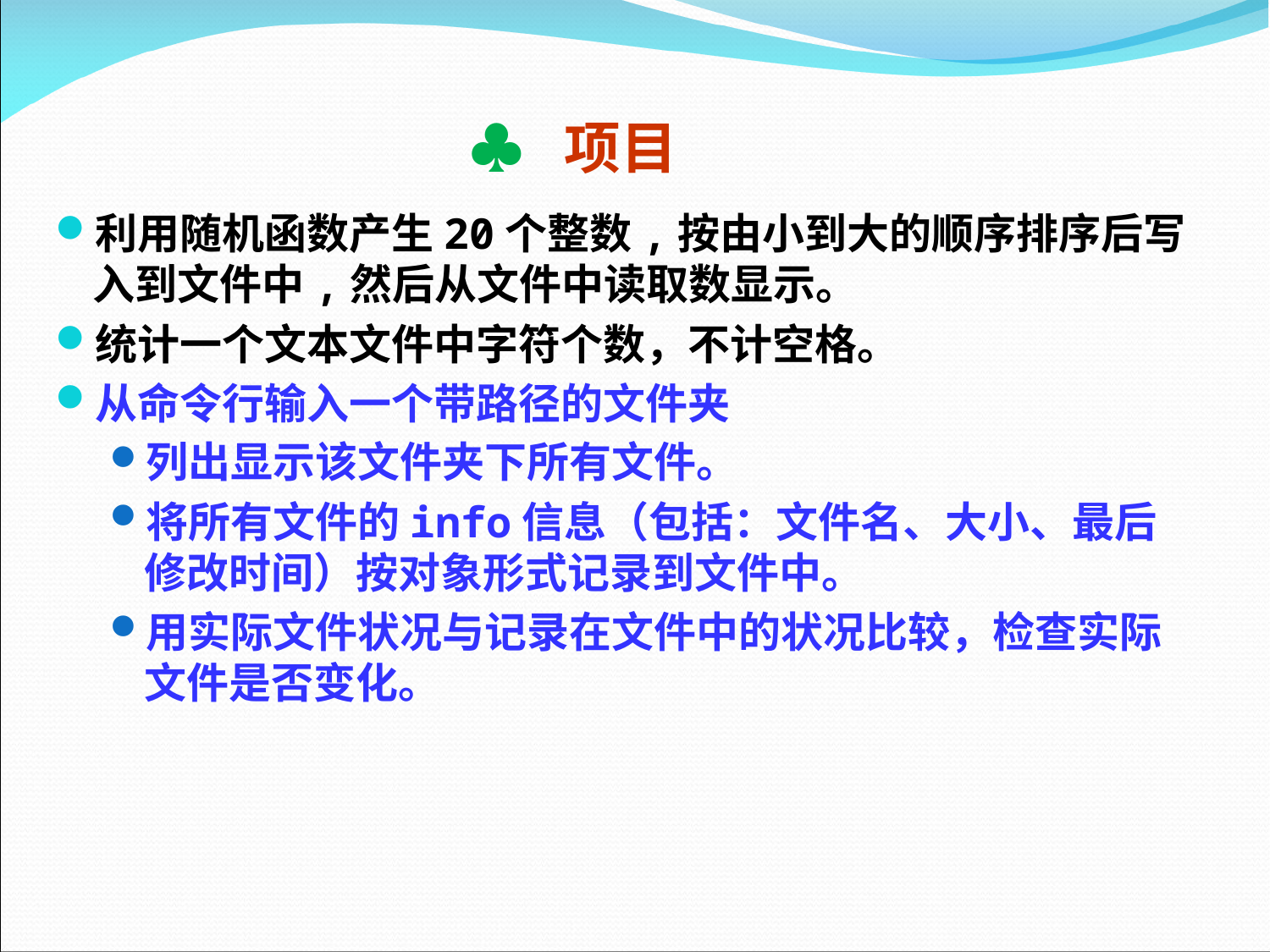

# ♣  项目
利用随机函数产生20个整数,按由小到大的顺序排序后写入到文件中,然后从文件中读取数显示。
统计一个文本文件中字符个数，不计空格。
从命令行输入一个带路径的文件夹
列出显示该文件夹下所有文件。
将所有文件的info信息（包括：文件名、大小、最后修改时间）按对象形式记录到文件中。
用实际文件状况与记录在文件中的状况比较，检查实际文件是否变化。